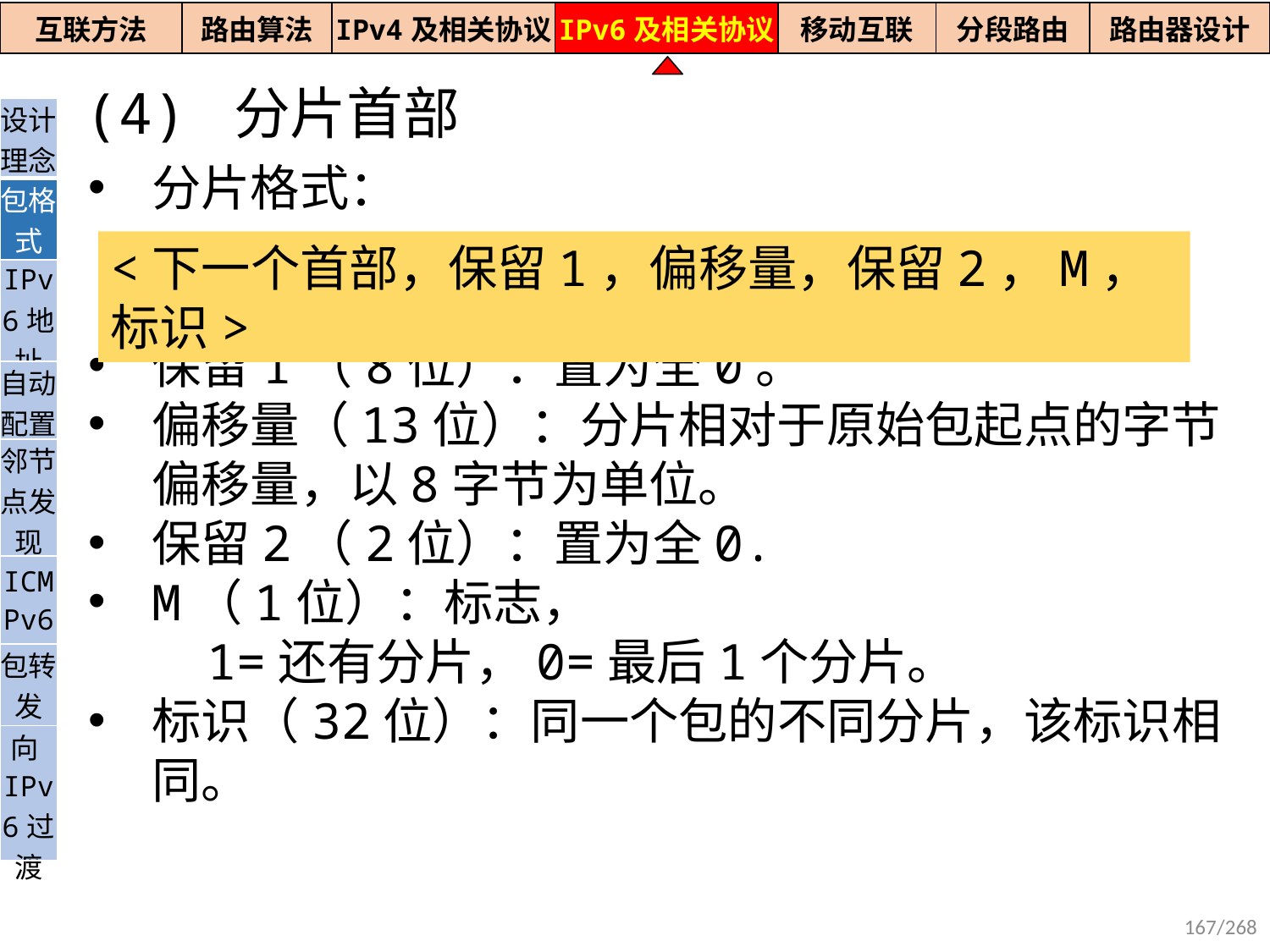

| 互联方法 | 路由算法 | IPv4及相关协议 | IPv6及相关协议 | 移动互联 | 分段路由 | 路由器设计 |
| --- | --- | --- | --- | --- | --- | --- |

(4) 分片首部
| 设计理念 |
| --- |
| 包格式 |
| IPv6地址 |
| 自动配置 |
| 邻节点发现 |
| ICMPv6 |
| 包转发 |
| 向IPv6过渡 |
分片格式：

保留1（8位）：置为全0。
偏移量（13位）：分片相对于原始包起点的字节偏移量，以8字节为单位。
保留2（2位）：置为全0.
M（1位）：标志，
    1=还有分片，0=最后1个分片。
标识（32位）：同一个包的不同分片，该标识相同。
<下一个首部，保留1，偏移量，保留2，M，标识>
167/268